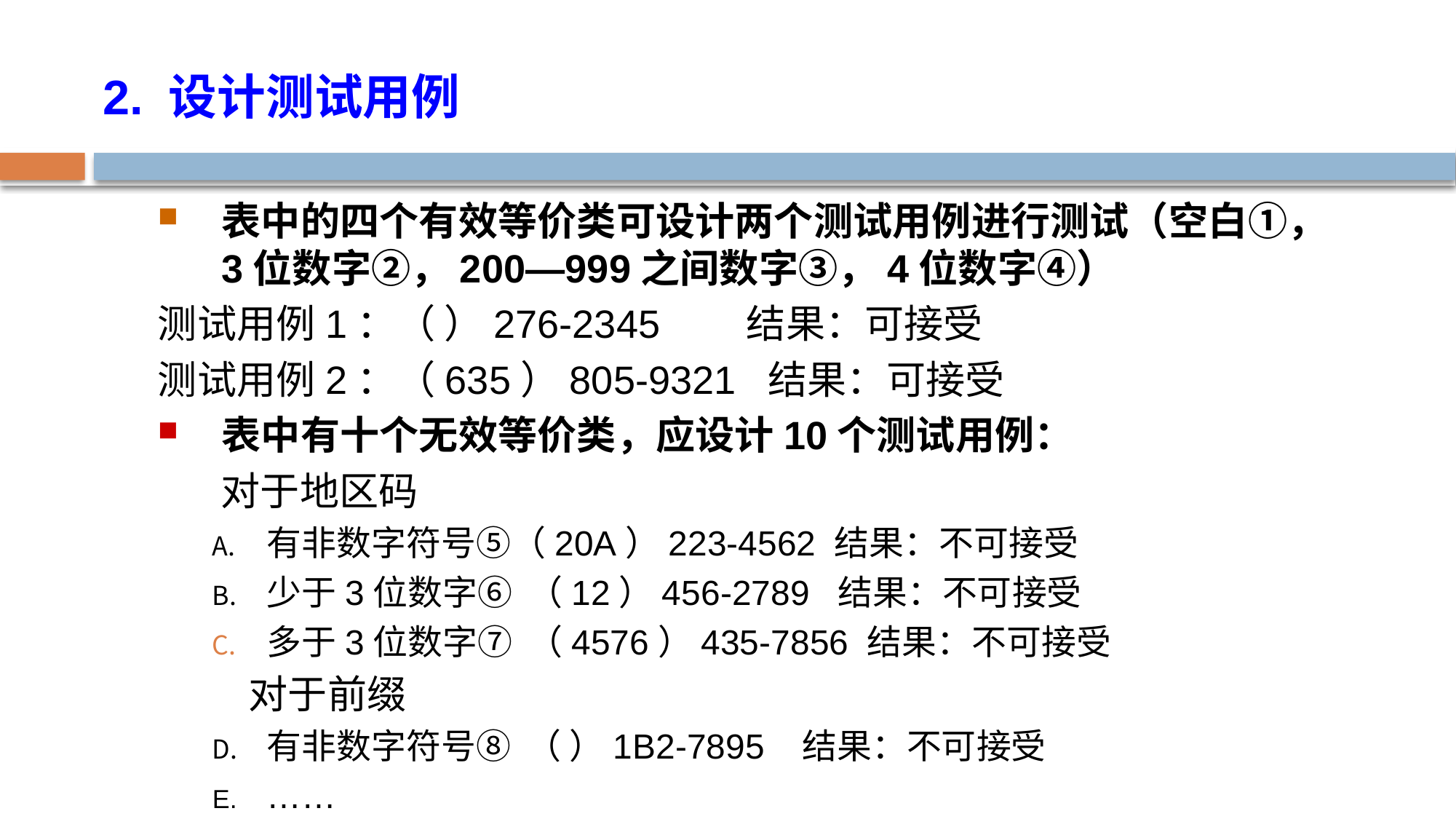

2. 设计测试用例

表中的四个有效等价类可设计两个测试用例进行测试（空白①，3位数字②，200—999之间数字③，4位数字④）
测试用例1：（ ）276-2345       结果：可接受
测试用例2：（635）805-9321  结果：可接受
表中有十个无效等价类，应设计10个测试用例：
      对于地区码
有非数字符号⑤（20A）223-4562 结果：不可接受
少于3位数字⑥  （12）456-2789  结果：不可接受
多于3位数字⑦  （4576）435-7856 结果：不可接受
   对于前缀
有非数字符号⑧  （ ）1B2-7895   结果：不可接受
……